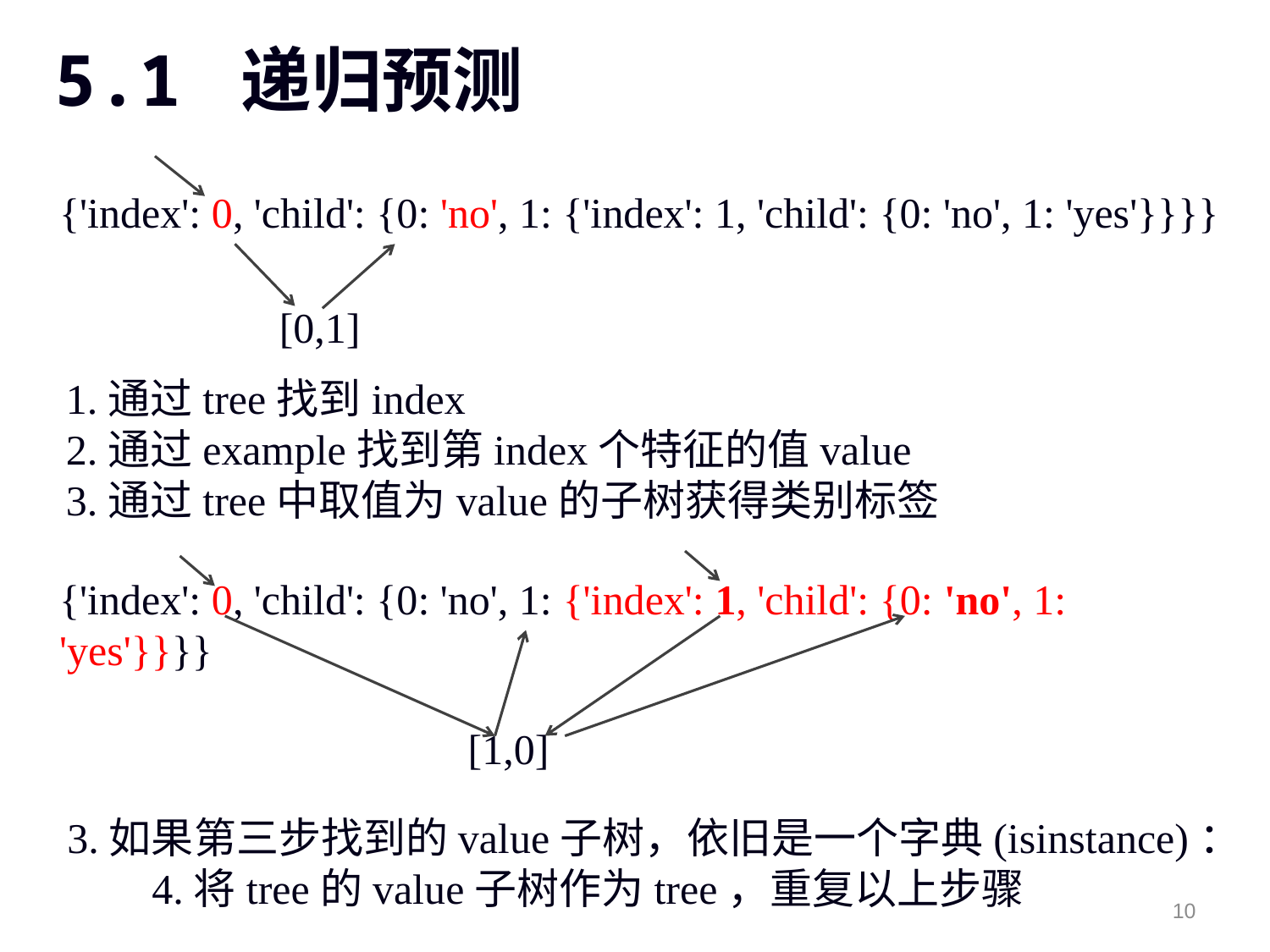

# 5.1 递归预测
{'index': 0, 'child': {0: 'no', 1: {'index': 1, 'child': {0: 'no', 1: 'yes'}}}}
[0,1]
1.通过tree找到index
2.通过example找到第index个特征的值value
3.通过tree中取值为value的子树获得类别标签
{'index': 0, 'child': {0: 'no', 1: {'index': 1, 'child': {0: 'no', 1: 'yes'}}}}
[1,0]
3.如果第三步找到的value子树，依旧是一个字典(isinstance)：
        4.将tree的value子树作为tree，重复以上步骤